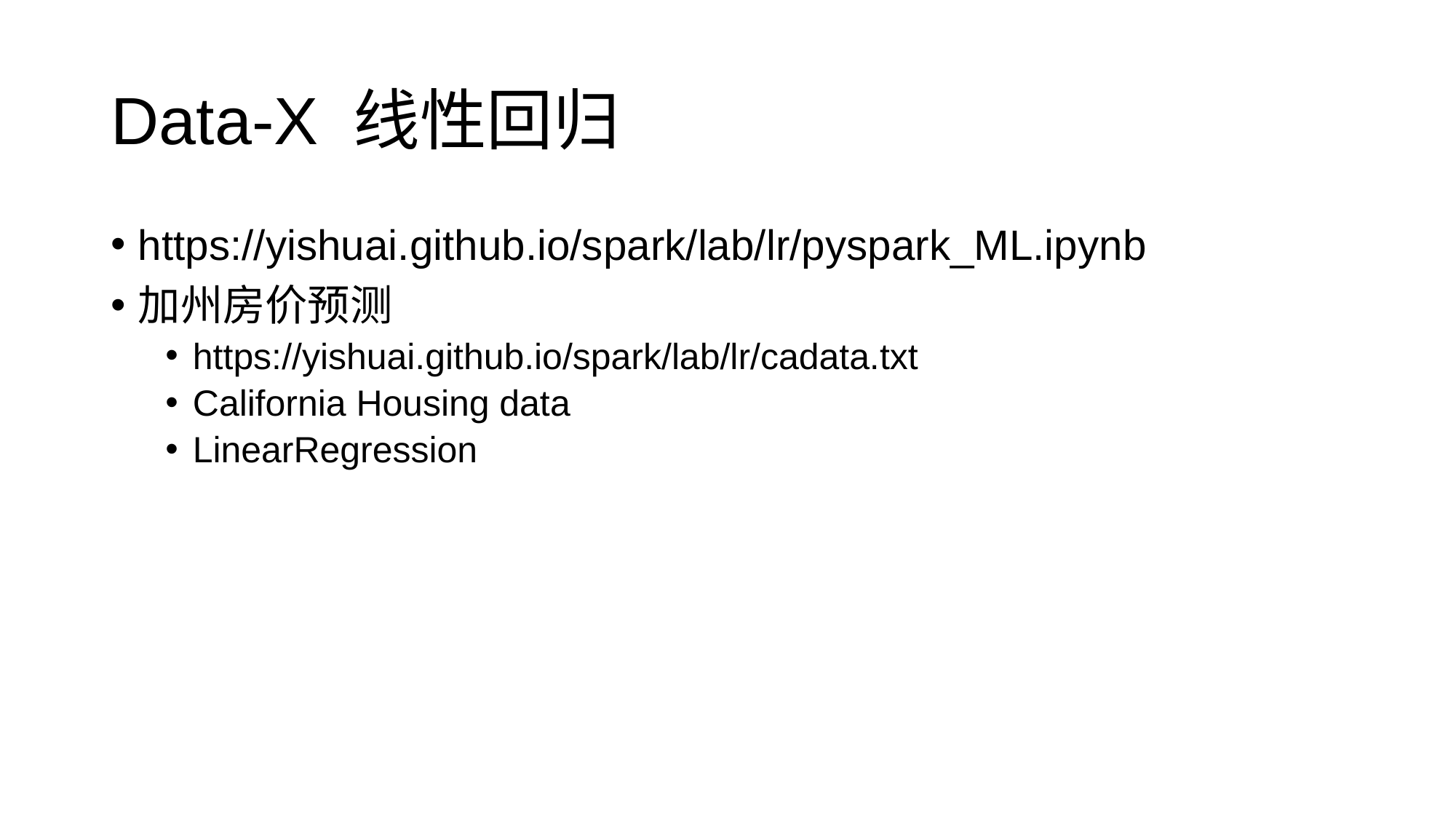

# Data-X 线性回归
https://yishuai.github.io/spark/lab/lr/pyspark_ML.ipynb
加州房价预测
https://yishuai.github.io/spark/lab/lr/cadata.txt
California Housing data
LinearRegression